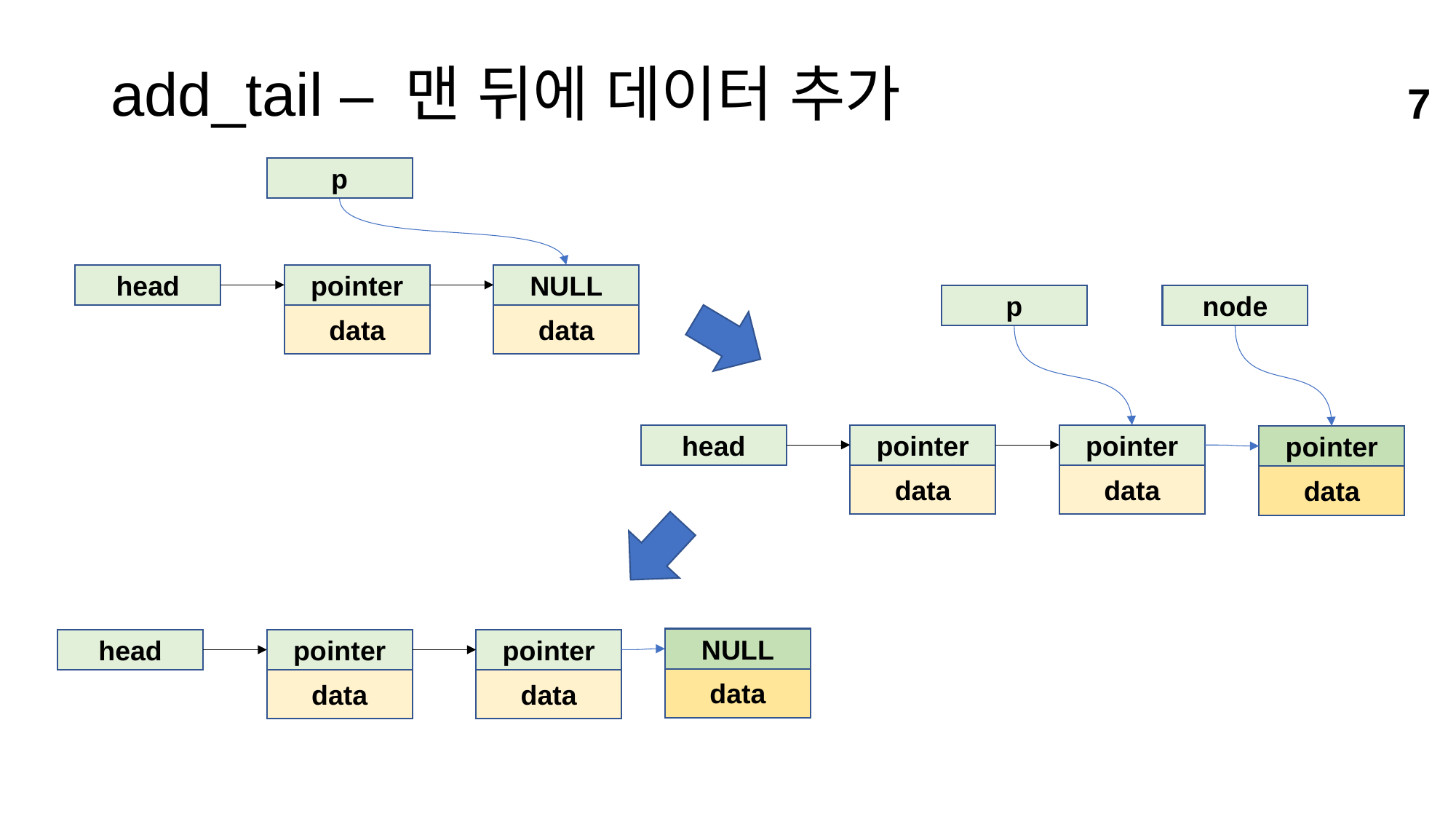

# add_tail – 맨 뒤에 데이터 추가
7
p
head
pointer
NULL
node
p
data
data

head
pointer
pointer
pointer
data
data
data

NULL
head
pointer
pointer
data
data
data